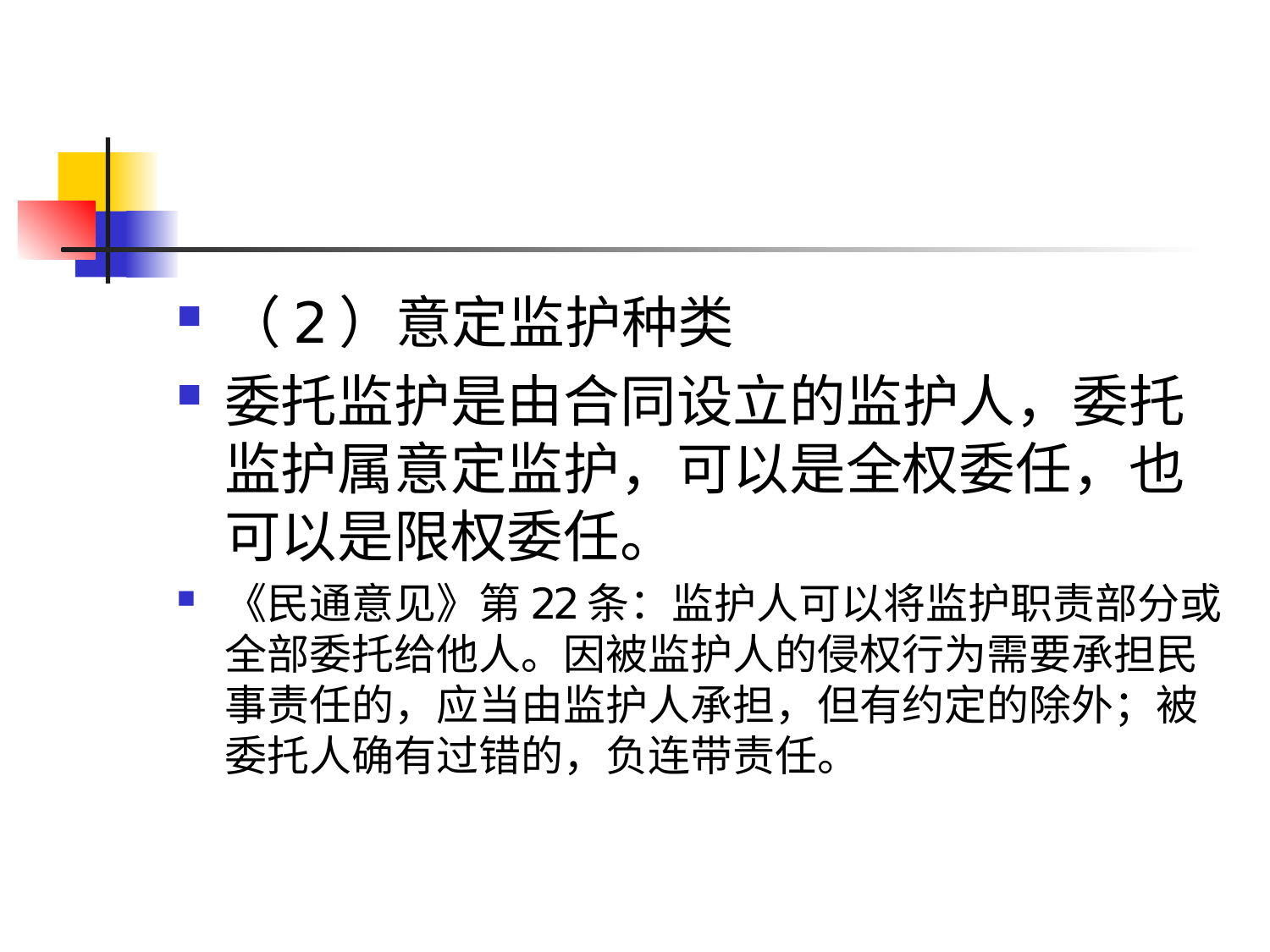

#
（2）意定监护种类
委托监护是由合同设立的监护人，委托监护属意定监护，可以是全权委任，也可以是限权委任。
《民通意见》第22条：监护人可以将监护职责部分或全部委托给他人。因被监护人的侵权行为需要承担民事责任的，应当由监护人承担，但有约定的除外；被委托人确有过错的，负连带责任。